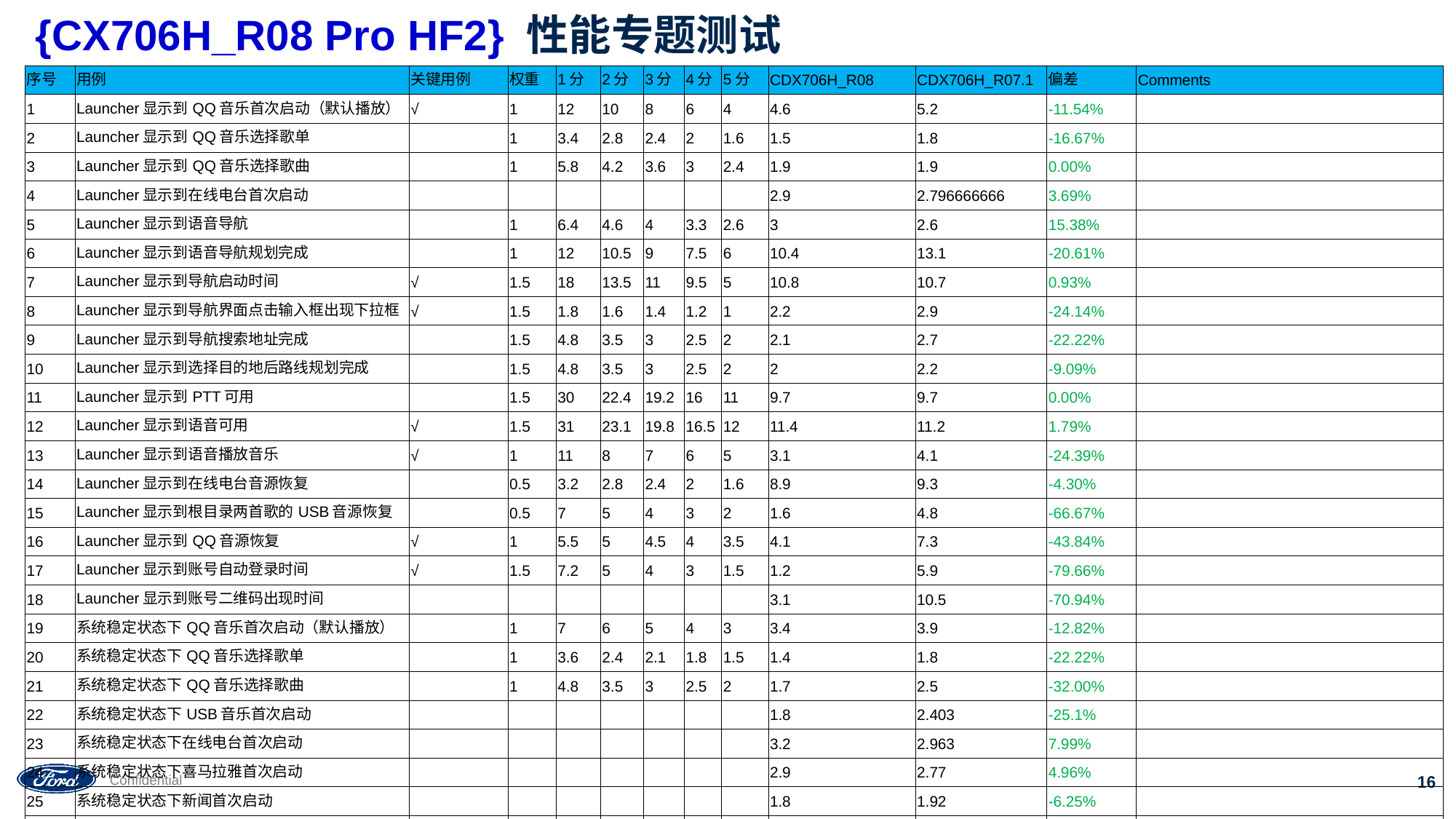

# {CX706H_R08 Pro HF2} 性能专题测试
| 序号 | 用例 | 关键用例 | 权重 | 1分 | 2分 | 3分 | 4分 | 5分 | CDX706H\_R08 | CDX706H\_R07.1 | 偏差 | Comments |
| --- | --- | --- | --- | --- | --- | --- | --- | --- | --- | --- | --- | --- |
| 1 | Launcher显示到QQ音乐首次启动（默认播放） | √ | 1 | 12 | 10 | 8 | 6 | 4 | 4.6 | 5.2 | -11.54% |  |
| 2 | Launcher显示到QQ音乐选择歌单 |  | 1 | 3.4 | 2.8 | 2.4 | 2 | 1.6 | 1.5 | 1.8 | -16.67% |  |
| 3 | Launcher显示到QQ音乐选择歌曲 |  | 1 | 5.8 | 4.2 | 3.6 | 3 | 2.4 | 1.9 | 1.9 | 0.00% |  |
| 4 | Launcher显示到在线电台首次启动 |  |  |  |  |  |  |  | 2.9 | 2.796666666 | 3.69% |  |
| 5 | Launcher显示到语音导航 |  | 1 | 6.4 | 4.6 | 4 | 3.3 | 2.6 | 3 | 2.6 | 15.38% |  |
| 6 | Launcher显示到语音导航规划完成 |  | 1 | 12 | 10.5 | 9 | 7.5 | 6 | 10.4 | 13.1 | -20.61% |  |
| 7 | Launcher显示到导航启动时间 | √ | 1.5 | 18 | 13.5 | 11 | 9.5 | 5 | 10.8 | 10.7 | 0.93% |  |
| 8 | Launcher显示到导航界面点击输入框出现下拉框 | √ | 1.5 | 1.8 | 1.6 | 1.4 | 1.2 | 1 | 2.2 | 2.9 | -24.14% |  |
| 9 | Launcher显示到导航搜索地址完成 |  | 1.5 | 4.8 | 3.5 | 3 | 2.5 | 2 | 2.1 | 2.7 | -22.22% |  |
| 10 | Launcher显示到选择目的地后路线规划完成 |  | 1.5 | 4.8 | 3.5 | 3 | 2.5 | 2 | 2 | 2.2 | -9.09% |  |
| 11 | Launcher显示到PTT可用 |  | 1.5 | 30 | 22.4 | 19.2 | 16 | 11 | 9.7 | 9.7 | 0.00% |  |
| 12 | Launcher显示到语音可用 | √ | 1.5 | 31 | 23.1 | 19.8 | 16.5 | 12 | 11.4 | 11.2 | 1.79% |  |
| 13 | Launcher显示到语音播放音乐 | √ | 1 | 11 | 8 | 7 | 6 | 5 | 3.1 | 4.1 | -24.39% |  |
| 14 | Launcher显示到在线电台音源恢复 |  | 0.5 | 3.2 | 2.8 | 2.4 | 2 | 1.6 | 8.9 | 9.3 | -4.30% |  |
| 15 | Launcher显示到根目录两首歌的USB音源恢复 |  | 0.5 | 7 | 5 | 4 | 3 | 2 | 1.6 | 4.8 | -66.67% |  |
| 16 | Launcher显示到QQ音源恢复 | √ | 1 | 5.5 | 5 | 4.5 | 4 | 3.5 | 4.1 | 7.3 | -43.84% |  |
| 17 | Launcher显示到账号自动登录时间 | √ | 1.5 | 7.2 | 5 | 4 | 3 | 1.5 | 1.2 | 5.9 | -79.66% |  |
| 18 | Launcher显示到账号二维码出现时间 |  |  |  |  |  |  |  | 3.1 | 10.5 | -70.94% |  |
| 19 | 系统稳定状态下QQ音乐首次启动（默认播放） |  | 1 | 7 | 6 | 5 | 4 | 3 | 3.4 | 3.9 | -12.82% |  |
| 20 | 系统稳定状态下QQ音乐选择歌单 |  | 1 | 3.6 | 2.4 | 2.1 | 1.8 | 1.5 | 1.4 | 1.8 | -22.22% |  |
| 21 | 系统稳定状态下QQ音乐选择歌曲 |  | 1 | 4.8 | 3.5 | 3 | 2.5 | 2 | 1.7 | 2.5 | -32.00% |  |
| 22 | 系统稳定状态下USB音乐首次启动 |  |  |  |  |  |  |  | 1.8 | 2.403 | -25.1% |  |
| 23 | 系统稳定状态下在线电台首次启动 |  |  |  |  |  |  |  | 3.2 | 2.963 | 7.99% |  |
| 24 | 系统稳定状态下喜马拉雅首次启动 |  |  |  |  |  |  |  | 2.9 | 2.77 | 4.96% |  |
| 25 | 系统稳定状态下新闻首次启动 |  |  |  |  |  |  |  | 1.8 | 1.92 | -6.25% |  |
| 26 | 系统稳定状态下Navigation首次启动 |  | 1 | 7.2 | 5 | 4.5 | 4 | 2.5 | 3.9 | 3.5 | 11.43% |  |
| 27 | 系统稳定状态下导航界面点击输入框出现下拉框 |  | 1 | 2.9 | 2 | 1.6 | 1.2 | 0.8 | 1.3 | 0.9 | 44.44% | 整体偏差较低，正常测试误差 |